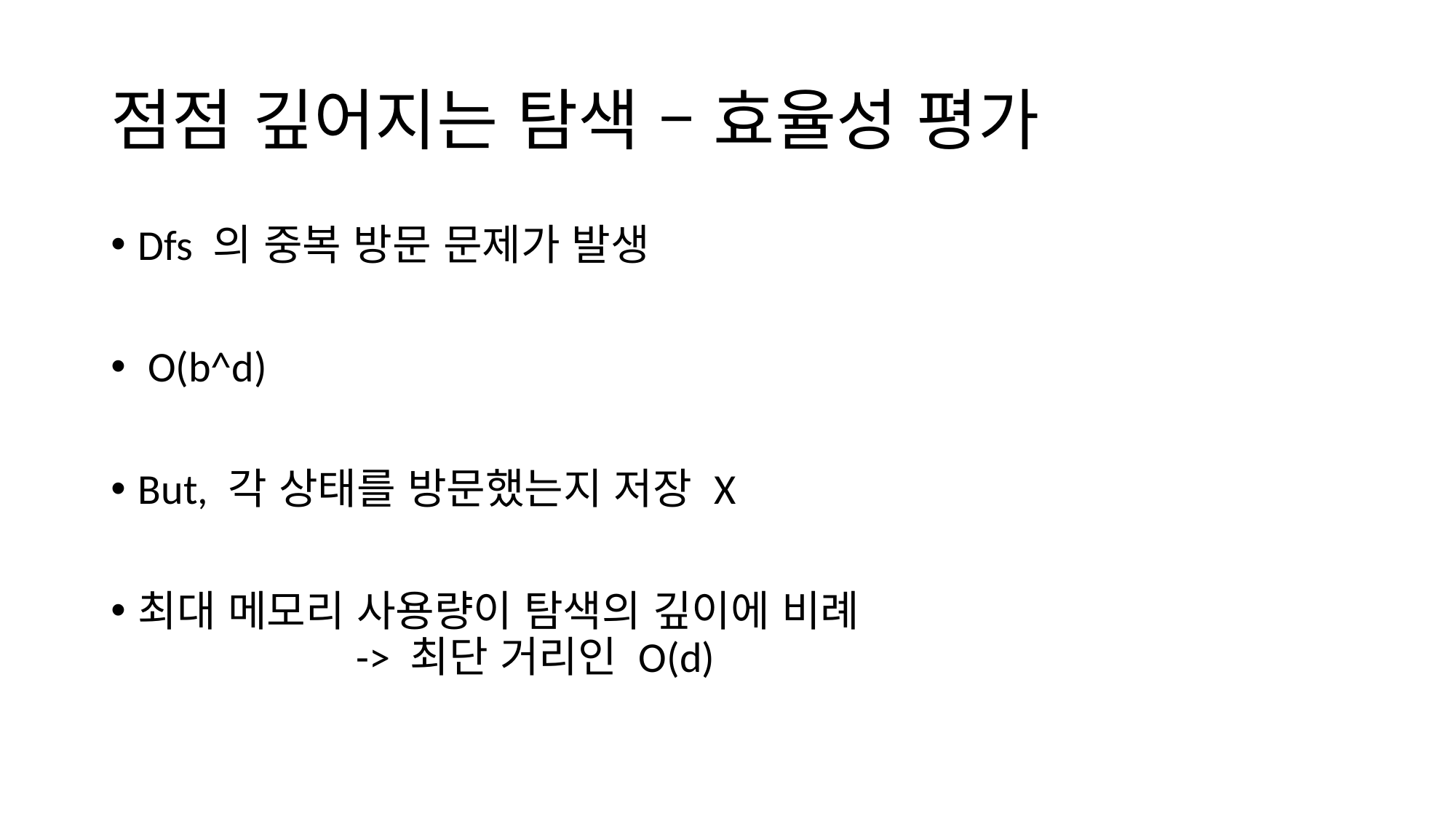

# 점점 깊어지는 탐색 – 효율성 평가
Dfs 의 중복 방문 문제가 발생

 O(b^d)

But, 각 상태를 방문했는지 저장 X

최대 메모리 사용량이 탐색의 깊이에 비례
		-> 최단 거리인 O(d)